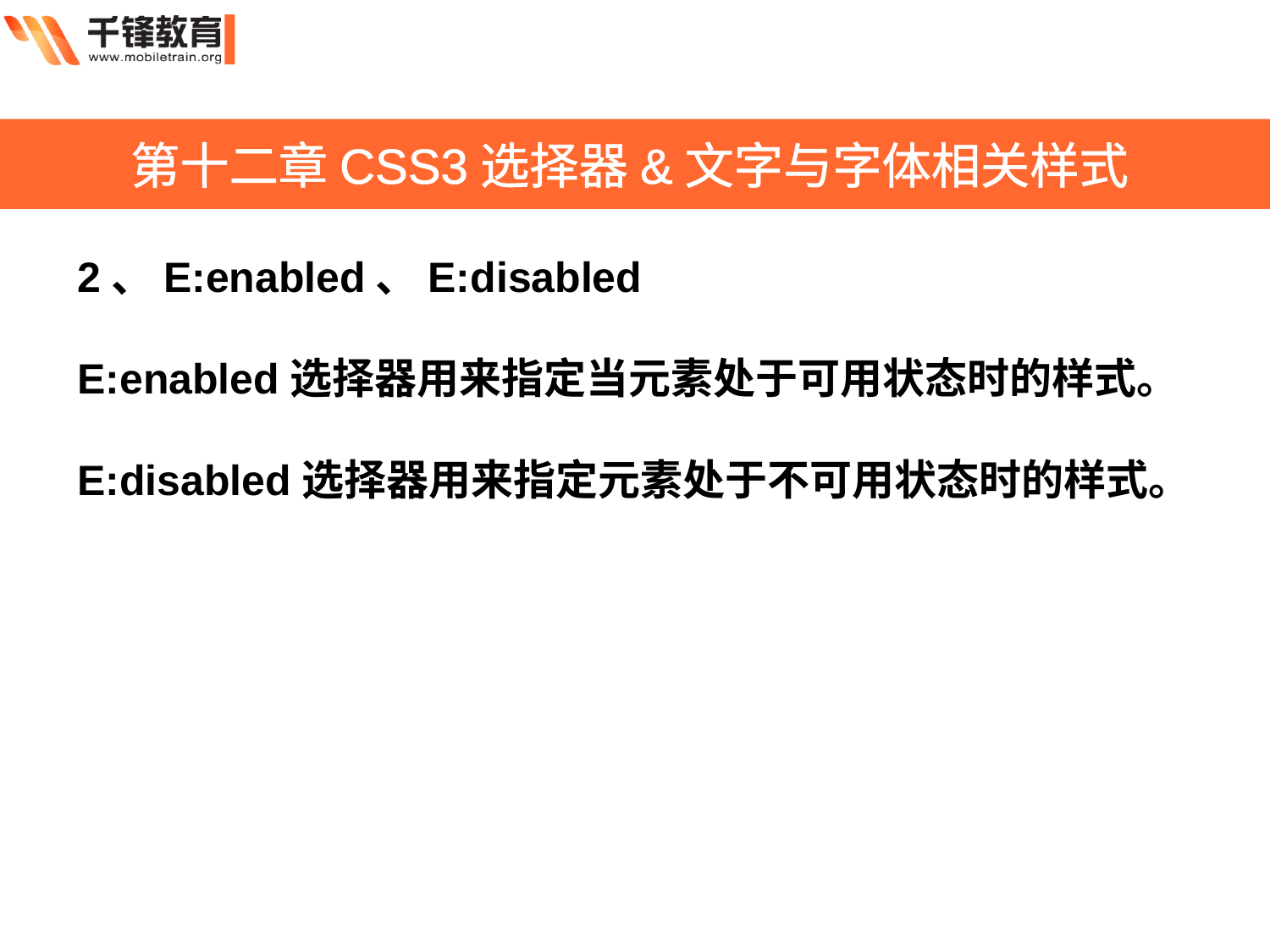

第十二章CSS3选择器&文字与字体相关样式
2、E:enabled、E:disabled

E:enabled选择器用来指定当元素处于可用状态时的样式。

E:disabled选择器用来指定元素处于不可用状态时的样式。